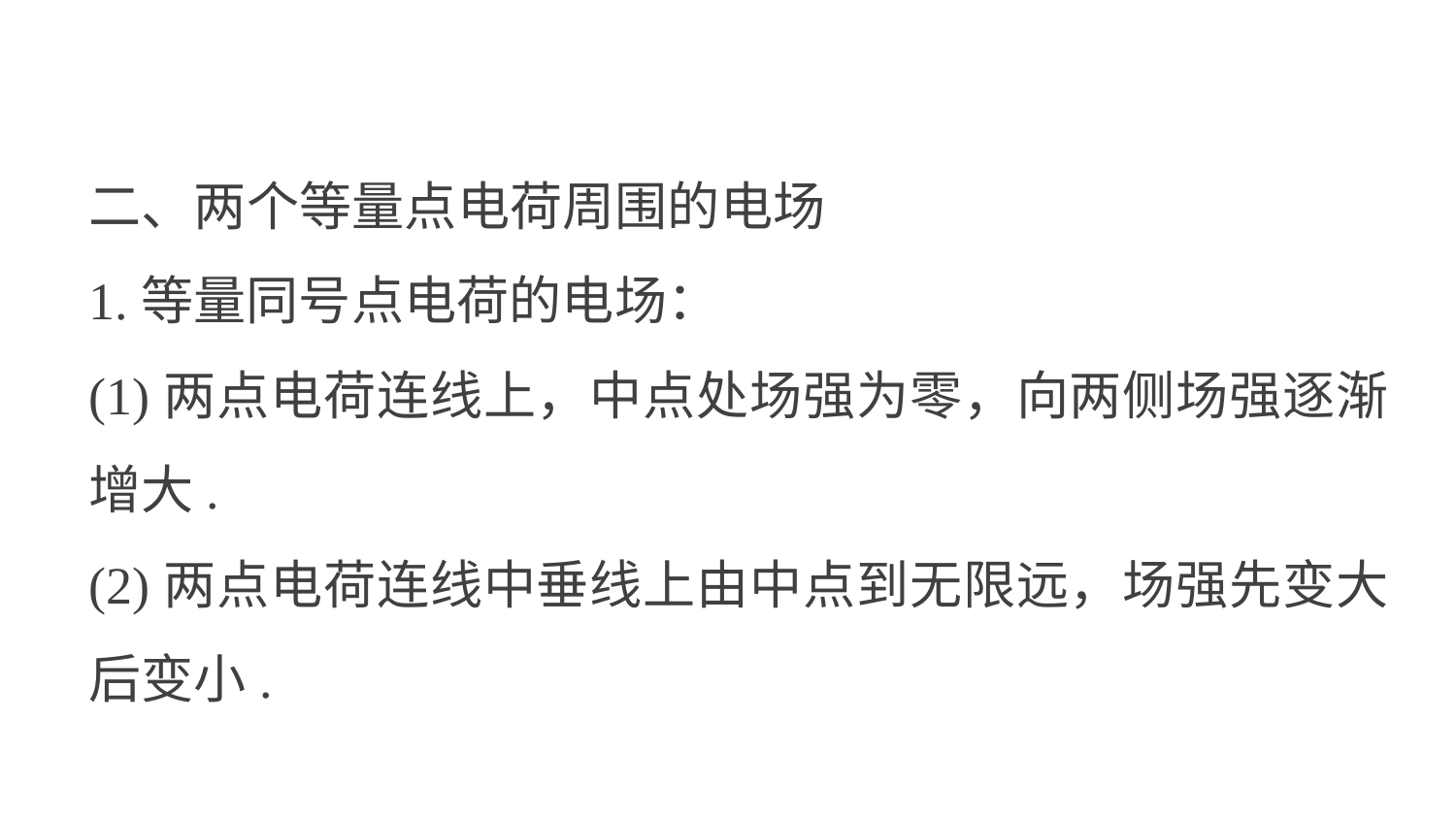

二、两个等量点电荷周围的电场
1.等量同号点电荷的电场：
(1)两点电荷连线上，中点处场强为零，向两侧场强逐渐增大.
(2)两点电荷连线中垂线上由中点到无限远，场强先变大后变小.